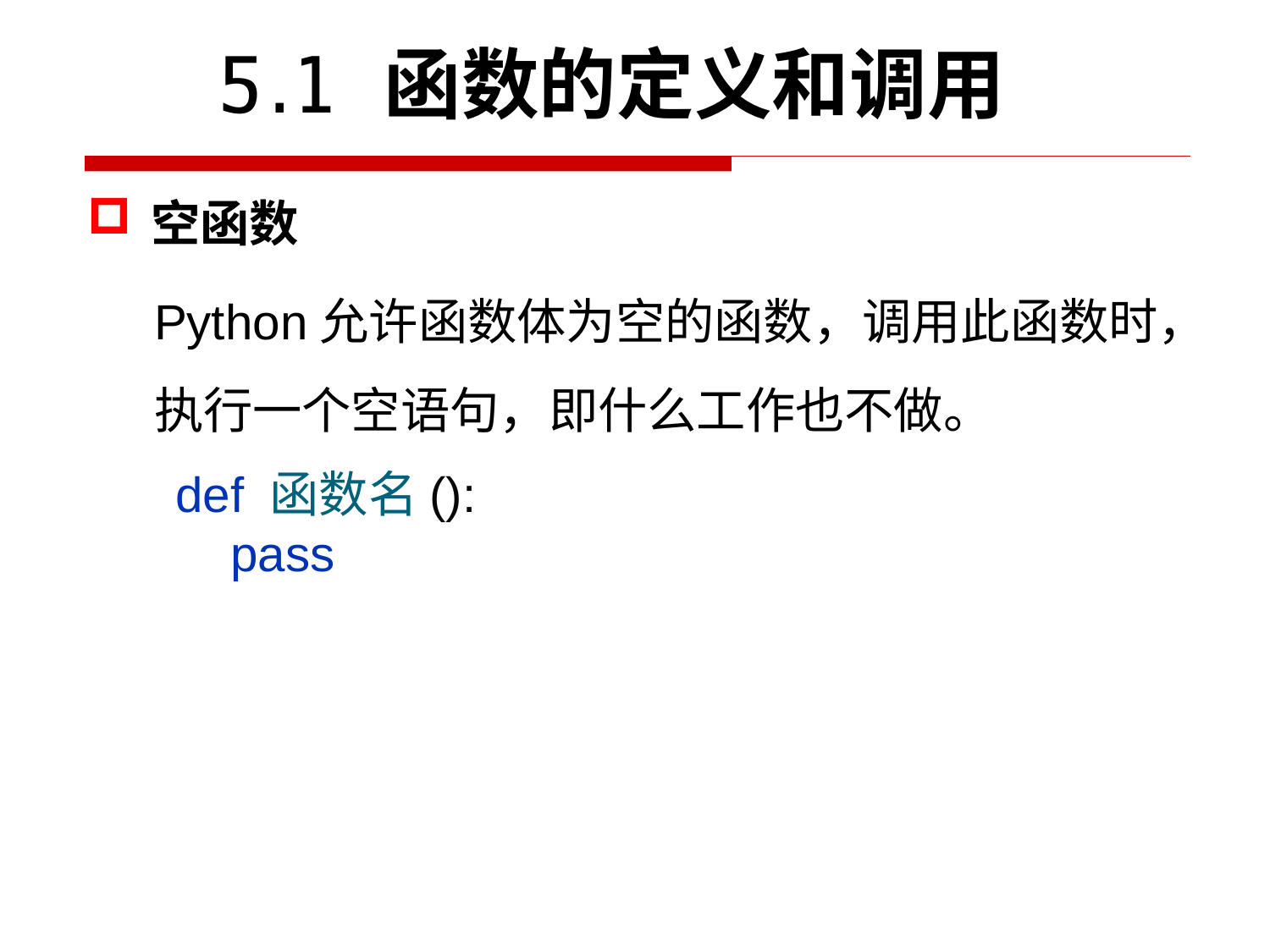

5.1 函数的定义和调用
空函数
Python允许函数体为空的函数，调用此函数时，执行一个空语句，即什么工作也不做。

def 函数名():
    pass